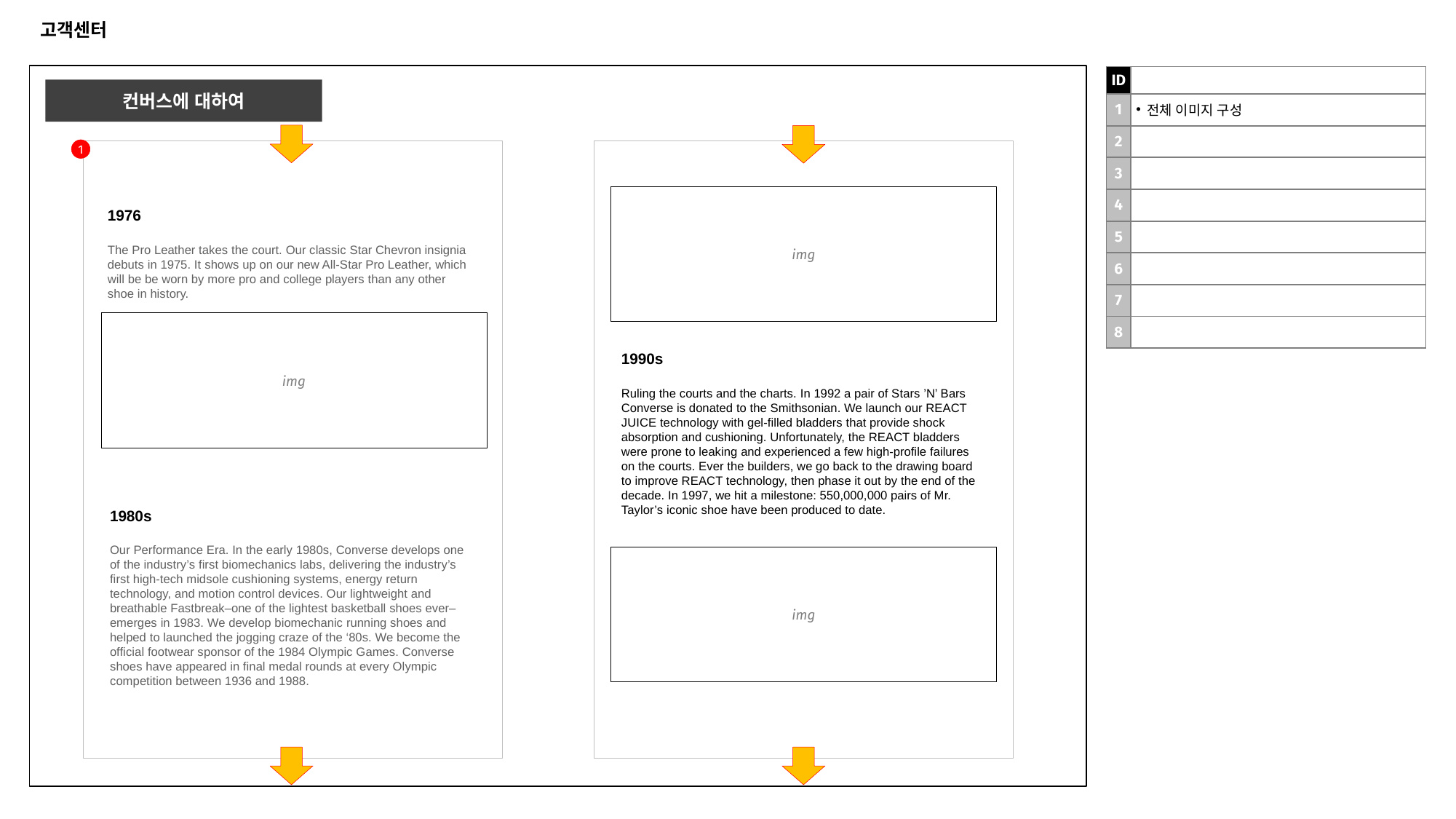

# 고객센터

| ID |  |
| --- | --- |
| 1 | 전체 이미지 구성 |
| 2 |  |
| 3 |  |
| 4 |  |
| 5 |  |
| 6 |  |
| 7 |  |
| 8 |  |
컨버스에 대하여

1

img
1976

The Pro Leather takes the court. Our classic Star Chevron insignia debuts in 1975. It shows up on our new All-Star Pro Leather, which will be be worn by more pro and college players than any other shoe in history.
img
1990s

Ruling the courts and the charts. In 1992 a pair of Stars ’N’ Bars Converse is donated to the Smithsonian. We launch our REACT JUICE technology with gel-filled bladders that provide shock absorption and cushioning. Unfortunately, the REACT bladders were prone to leaking and experienced a few high-profile failures on the courts. Ever the builders, we go back to the drawing board to improve REACT technology, then phase it out by the end of the decade. In 1997, we hit a milestone: 550,000,000 pairs of Mr. Taylor’s iconic shoe have been produced to date.
1980s

Our Performance Era. In the early 1980s, Converse develops one of the industry’s first biomechanics labs, delivering the industry’s first high-tech midsole cushioning systems, energy return technology, and motion control devices. Our lightweight and breathable Fastbreak–one of the lightest basketball shoes ever–emerges in 1983. We develop biomechanic running shoes and helped to launched the jogging craze of the ‘80s. We become the official footwear sponsor of the 1984 Olympic Games. Converse shoes have appeared in final medal rounds at every Olympic competition between 1936 and 1988.
img